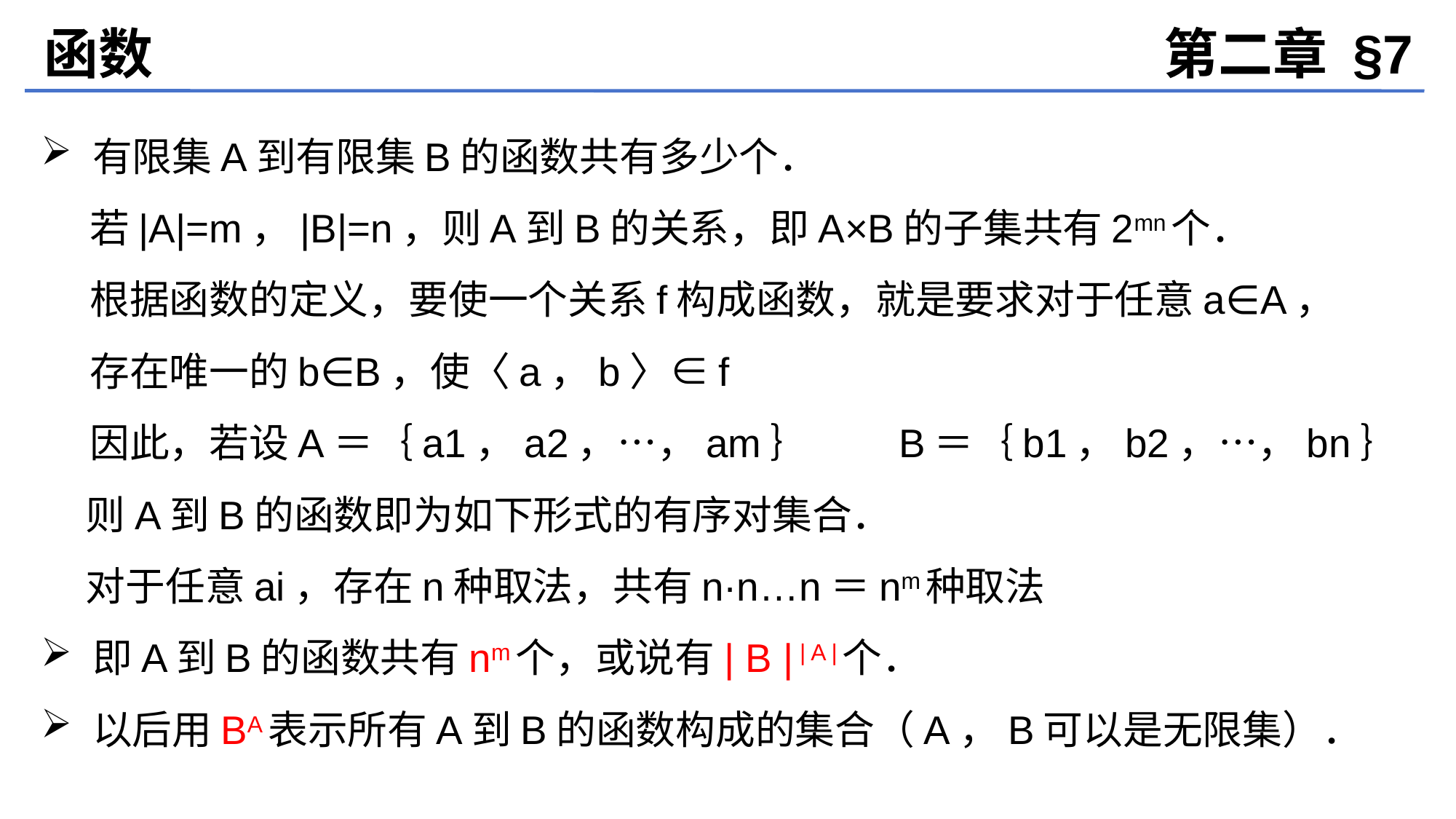

函数
第二章 §7
有限集A到有限集B的函数共有多少个．
若|A|=m，|B|=n，则A到B的关系，即A×B的子集共有2mn个．
根据函数的定义，要使一个关系f构成函数，就是要求对于任意a∈A，
存在唯一的b∈B，使〈a，b〉∈f
因此，若设A＝｛a1，a2，…，am｝　　B＝｛b1，b2，…，bn｝
    则A到B的函数即为如下形式的有序对集合．
    对于任意ai，存在n种取法，共有n·n…n＝nm种取法
即A到B的函数共有nm个，或说有| B | | A |个．
以后用BA表示所有A到B的函数构成的集合（A，B可以是无限集）．